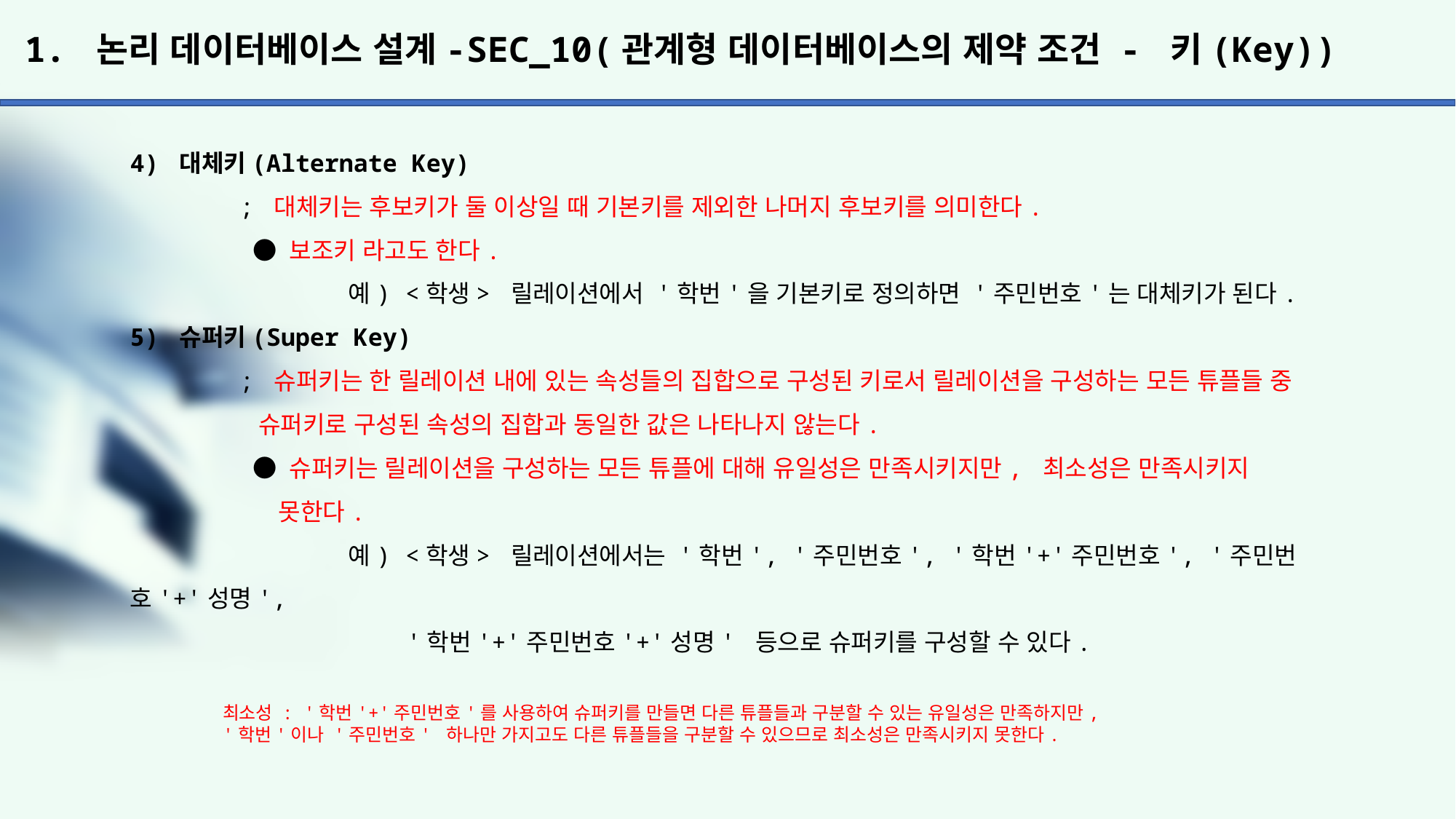

# 1. 논리 데이터베이스 설계-SEC_10(관계형 데이터베이스의 제약 조건 - 키(Key))
4) 대체키(Alternate Key)
	; 대체키는 후보키가 둘 이상일 때 기본키를 제외한 나머지 후보키를 의미한다.
	  ● 보조키 라고도 한다.
	  	예) <학생> 릴레이션에서 '학번'을 기본키로 정의하면 '주민번호'는 대체키가 된다.
5) 슈퍼키(Super Key)
	; 슈퍼키는 한 릴레이션 내에 있는 속성들의 집합으로 구성된 키로서 릴레이션을 구성하는 모든 튜플들 중
	  슈퍼키로 구성된 속성의 집합과 동일한 값은 나타나지 않는다.
	  ● 슈퍼키는 릴레이션을 구성하는 모든 튜플에 대해 유일성은 만족시키지만, 최소성은 만족시키지
	     못한다.
		예) <학생> 릴레이션에서는 '학번', '주민번호', '학번'+'주민번호', '주민번호'+'성명',
		    '학번'+'주민번호'+'성명' 등으로 슈퍼키를 구성할 수 있다.
최소성 : '학번'+'주민번호'를 사용하여 슈퍼키를 만들면 다른 튜플들과 구분할 수 있는 유일성은 만족하지만,
'학번'이나 '주민번호' 하나만 가지고도 다른 튜플들을 구분할 수 있으므로 최소성은 만족시키지 못한다.